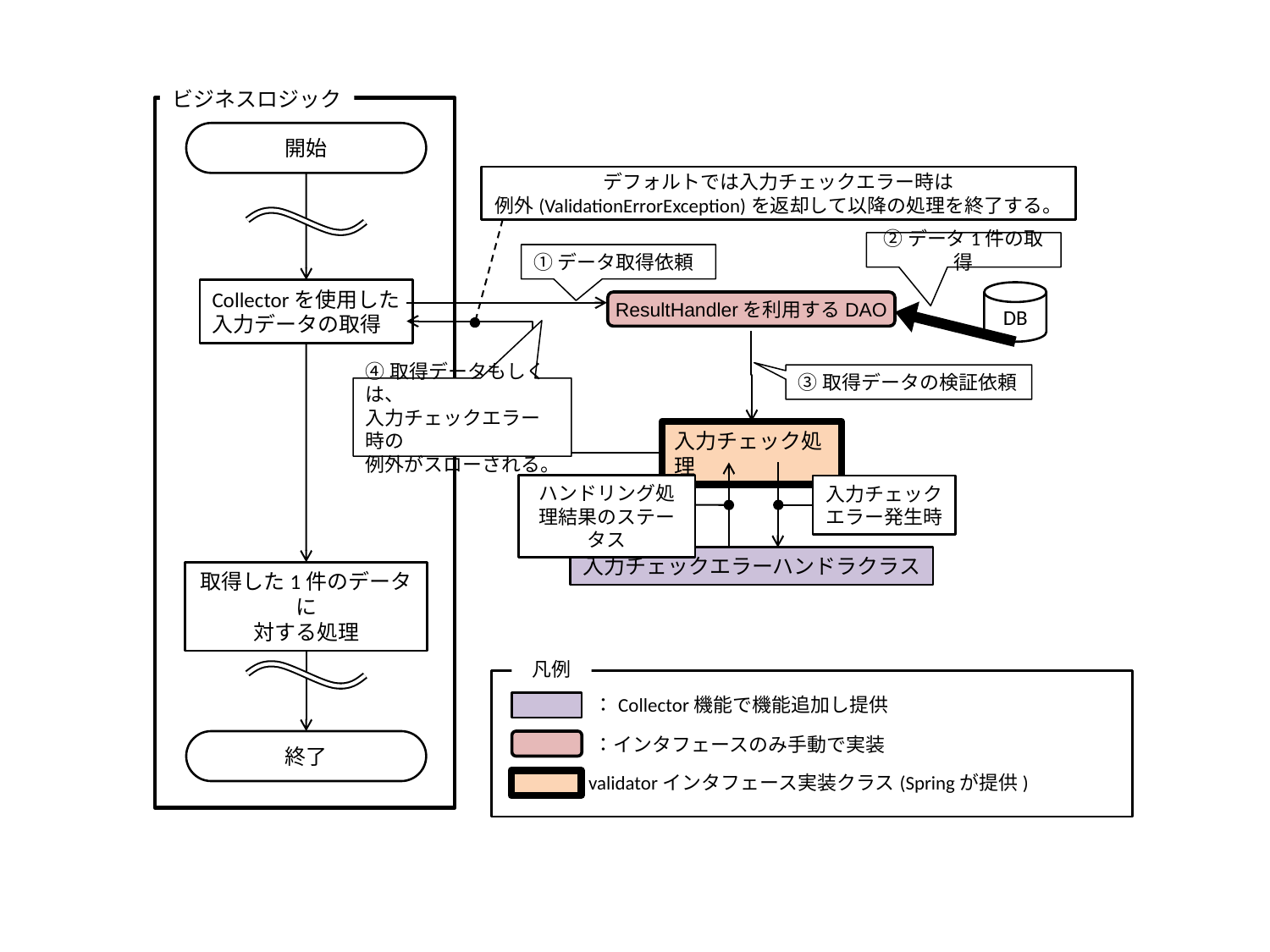

ビジネスロジック

開始
デフォルトでは入力チェックエラー時は
例外(ValidationErrorException)を返却して以降の処理を終了する。

②データ1件の取得
①データ取得依頼
Collectorを使用した
入力データの取得
DB
ResultHandlerを利用するDAO
③取得データの検証依頼
④取得データもしくは、
入力チェックエラー時の
例外がスローされる。
入力チェック処理
ハンドリング処理結果のステータス
入力チェック
エラー発生時
入力チェックエラーハンドラクラス
取得した1件のデータに
対する処理
凡例

：Collector機能で機能追加し提供

：インタフェースのみ手動で実装
終了

：validatorインタフェース実装クラス(Springが提供)